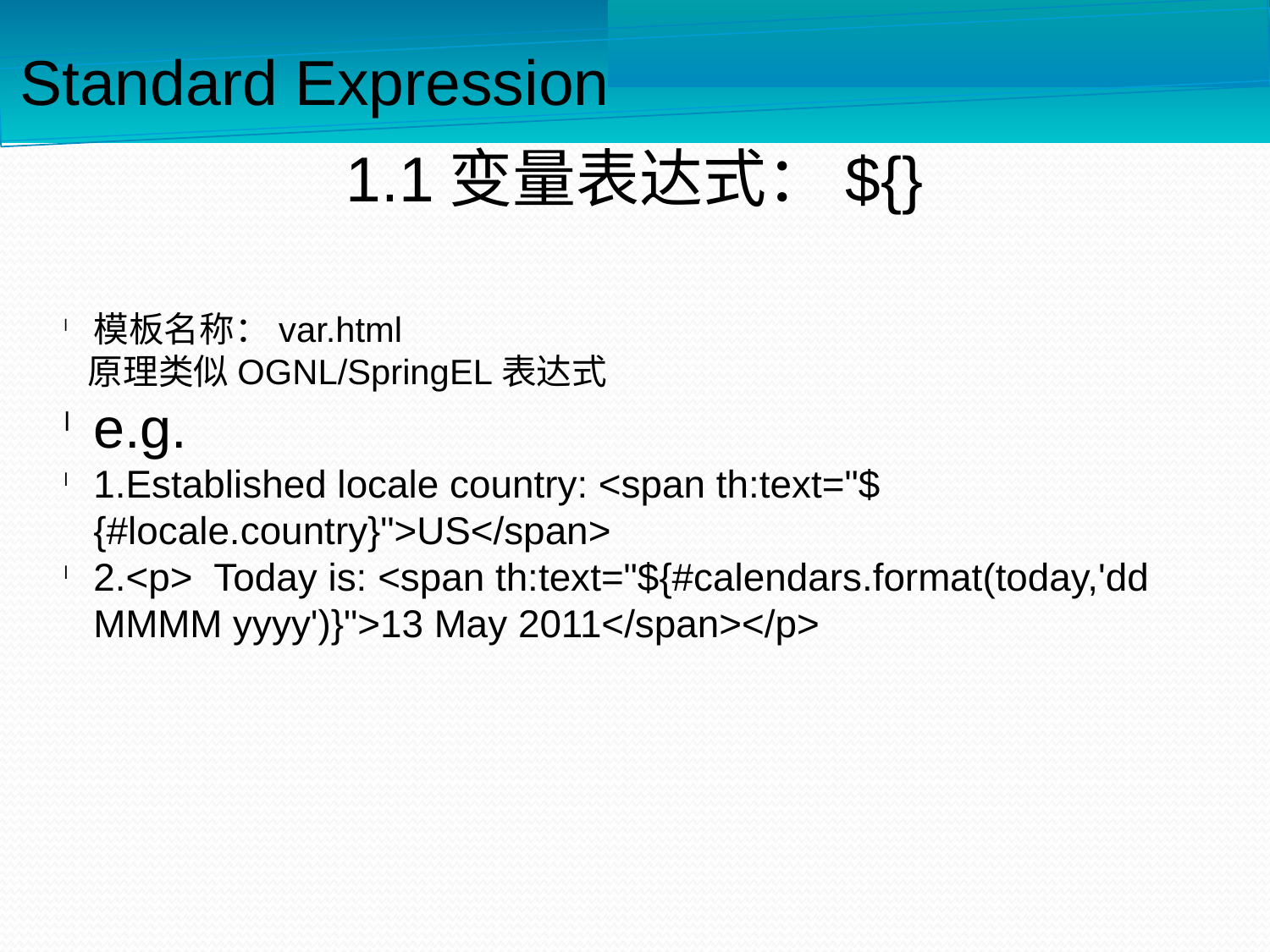

Standard Expression

1.1变量表达式：${}

模板名称：var.html
  原理类似OGNL/SpringEL表达式
e.g.
1.Established locale country: <span th:text="${#locale.country}">US</span>
2.<p>  Today is: <span th:text="${#calendars.format(today,'dd MMMM yyyy')}">13 May 2011</span></p>